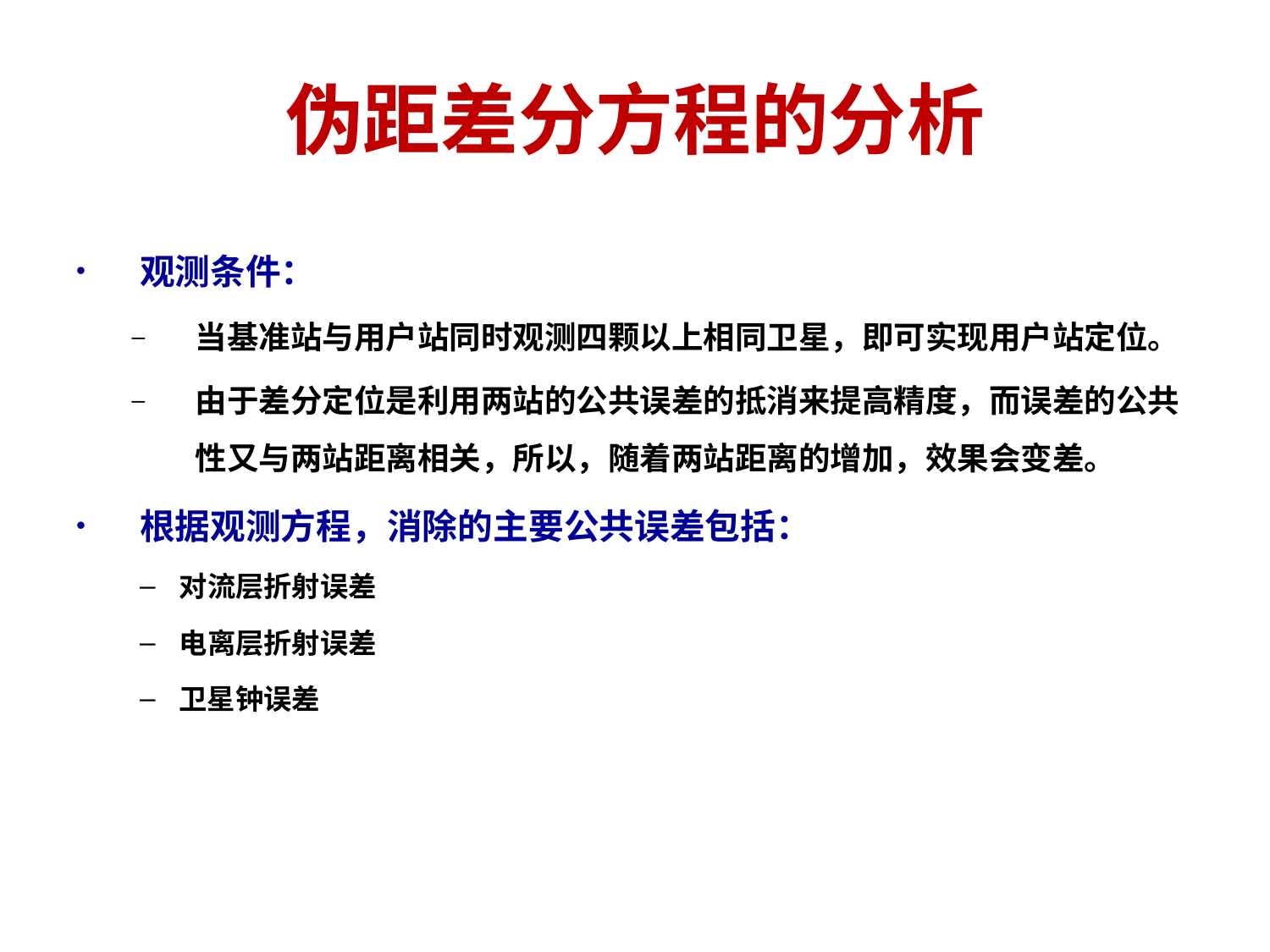

# 伪距差分方程的分析

观测条件：
当基准站与用户站同时观测四颗以上相同卫星，即可实现用户站定位。
由于差分定位是利用两站的公共误差的抵消来提高精度，而误差的公共性又与两站距离相关，所以，随着两站距离的增加，效果会变差。
根据观测方程，消除的主要公共误差包括：
对流层折射误差
电离层折射误差
卫星钟误差